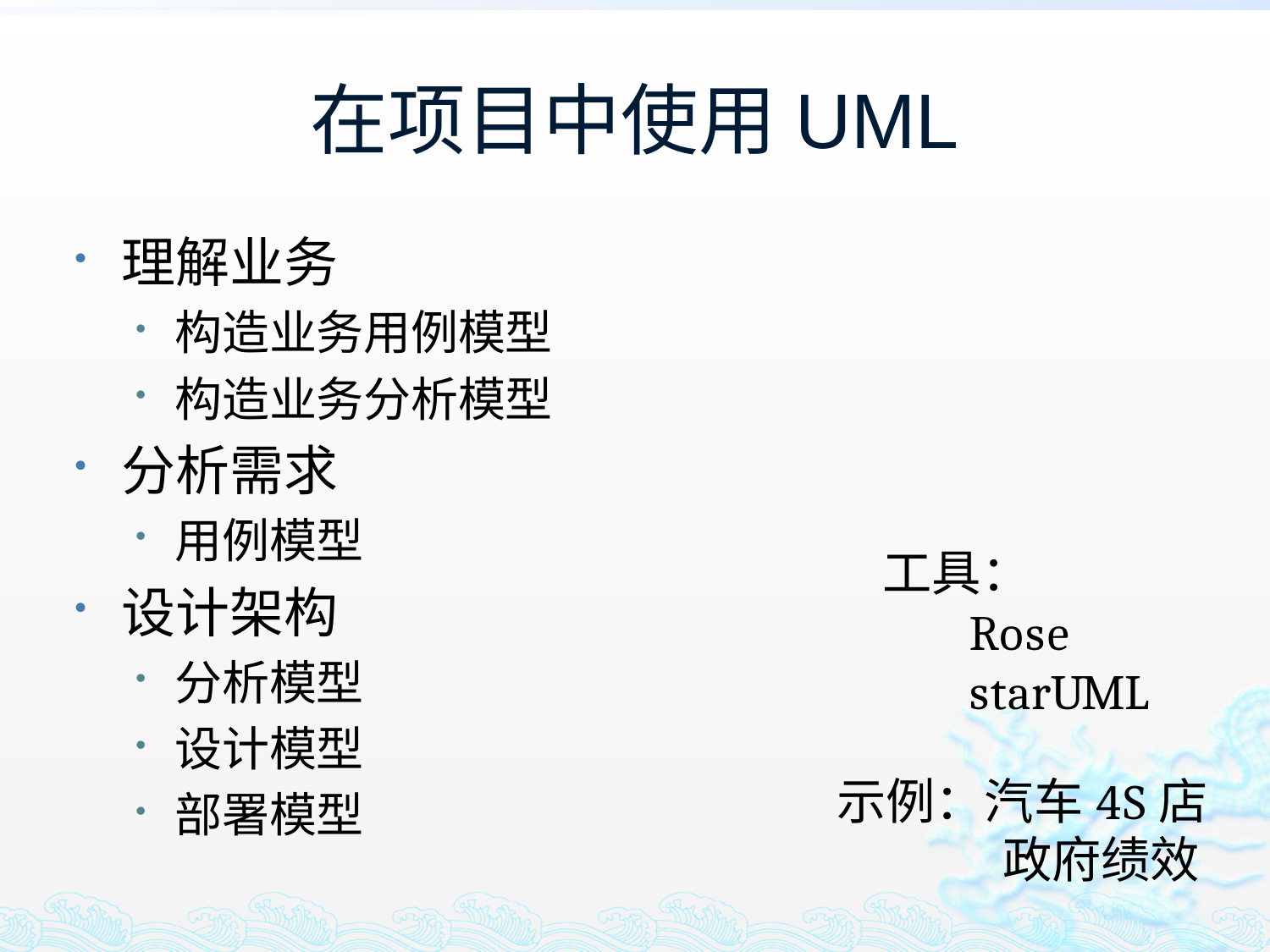

# 在项目中使用UML
理解业务
构造业务用例模型
构造业务分析模型
分析需求
用例模型
设计架构
分析模型
设计模型
部署模型
工具：
        Rose
        starUML
示例：汽车4S店
              政府绩效